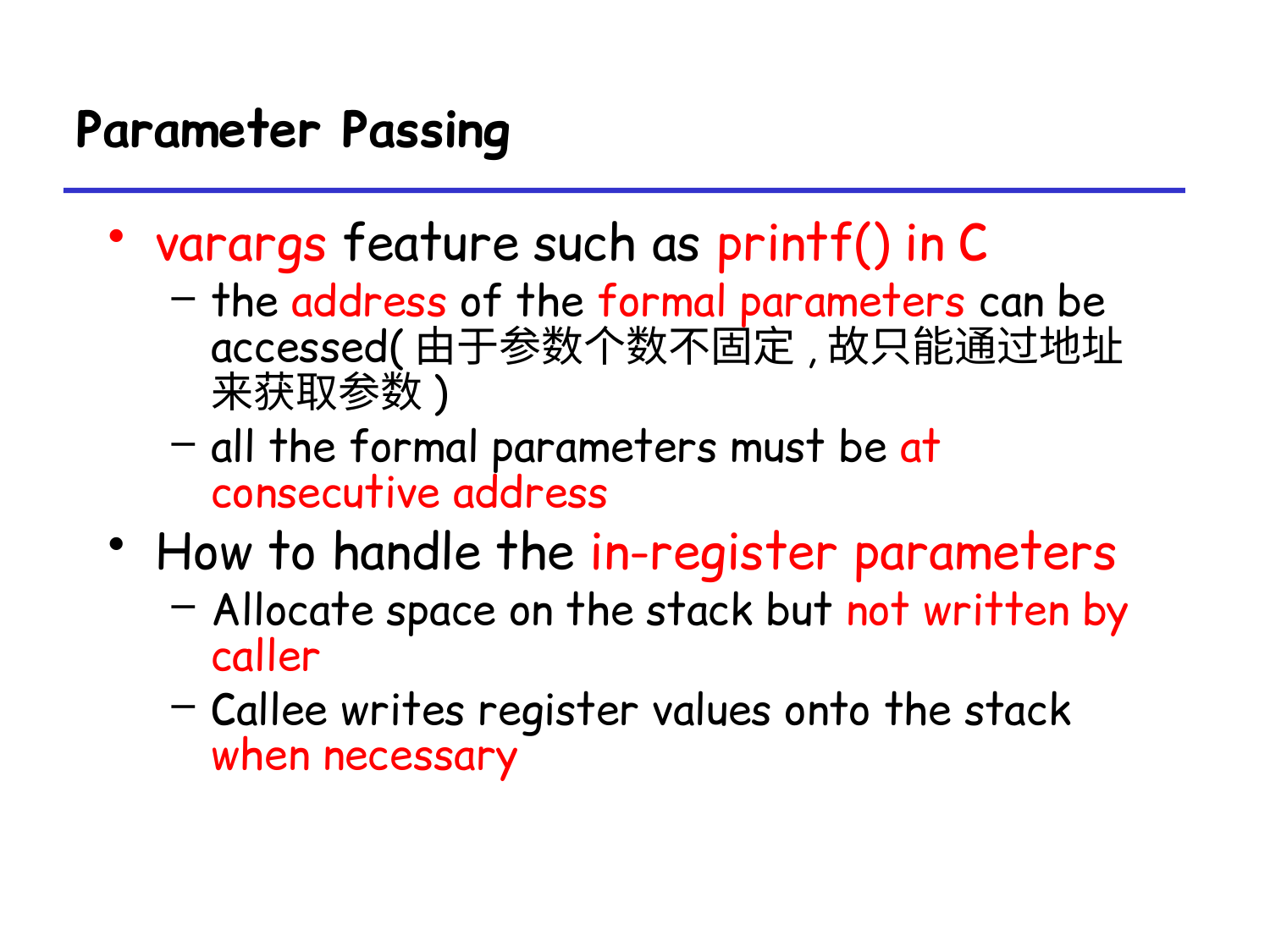

# Parameter Passing
varargs feature such as printf() in C
the address of the formal parameters can be accessed(由于参数个数不固定,故只能通过地址来获取参数)
all the formal parameters must be at consecutive address
How to handle the in-register parameters
Allocate space on the stack but not written by caller
Callee writes register values onto the stack when necessary
21